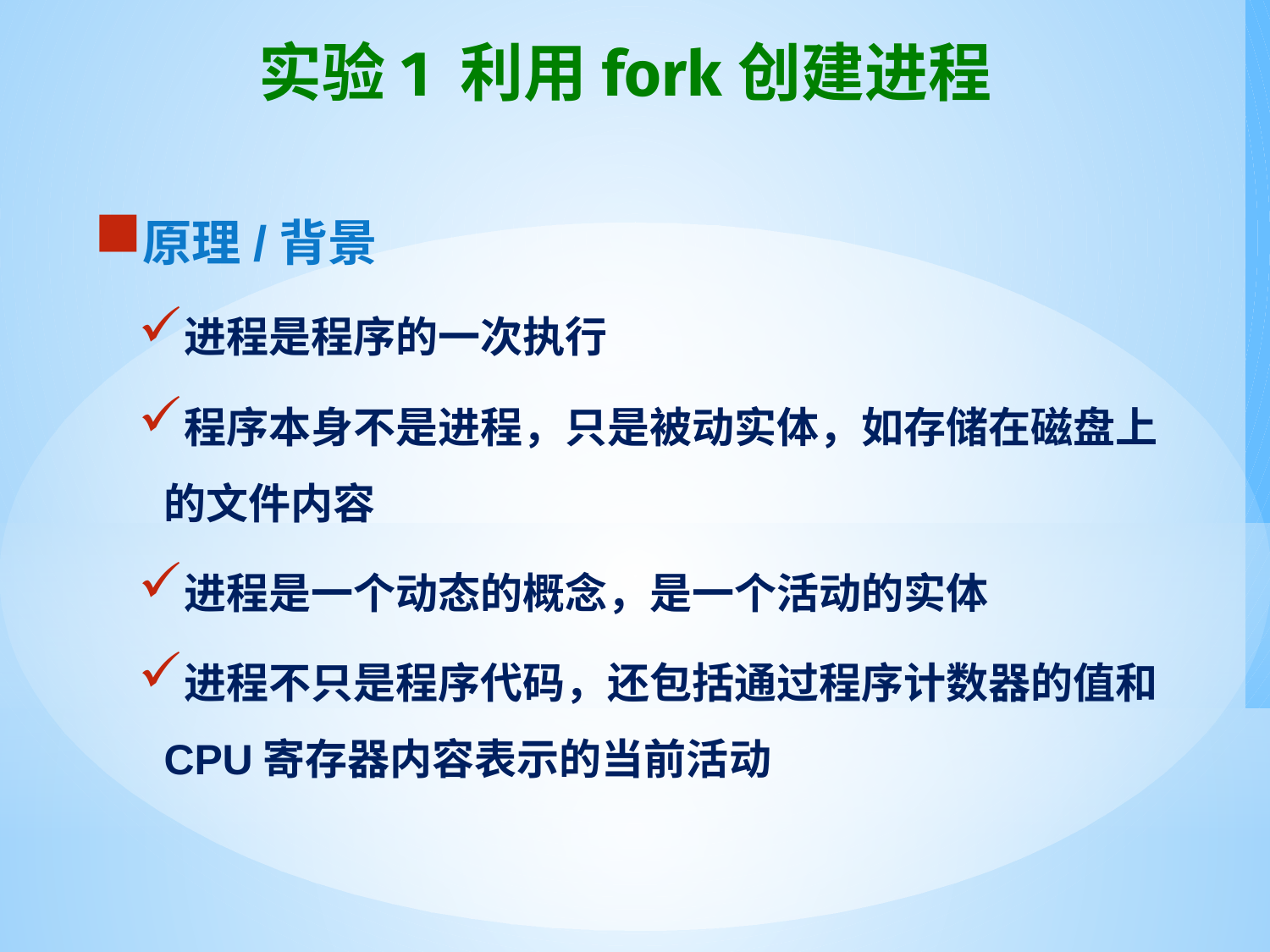

# 实验1 利用fork创建进程
原理/背景
进程是程序的一次执行
程序本身不是进程，只是被动实体，如存储在磁盘上的文件内容
进程是一个动态的概念，是一个活动的实体
进程不只是程序代码，还包括通过程序计数器的值和CPU寄存器内容表示的当前活动